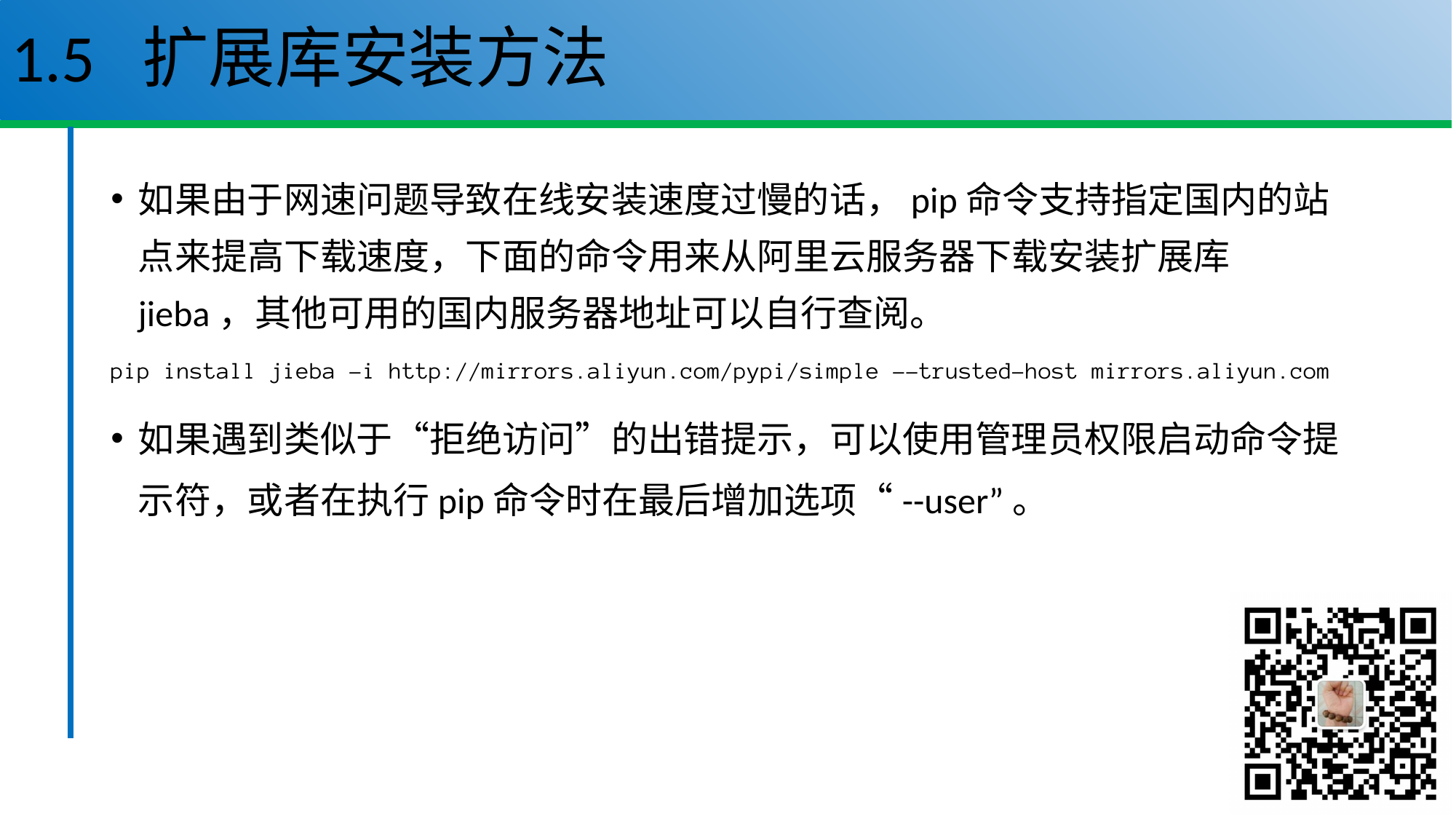

# 1.5  扩展库安装方法
如果由于网速问题导致在线安装速度过慢的话，pip命令支持指定国内的站点来提高下载速度，下面的命令用来从阿里云服务器下载安装扩展库jieba，其他可用的国内服务器地址可以自行查阅。
pip install jieba -i http://mirrors.aliyun.com/pypi/simple --trusted-host mirrors.aliyun.com
如果遇到类似于“拒绝访问”的出错提示，可以使用管理员权限启动命令提示符，或者在执行pip命令时在最后增加选项“--user”。
21